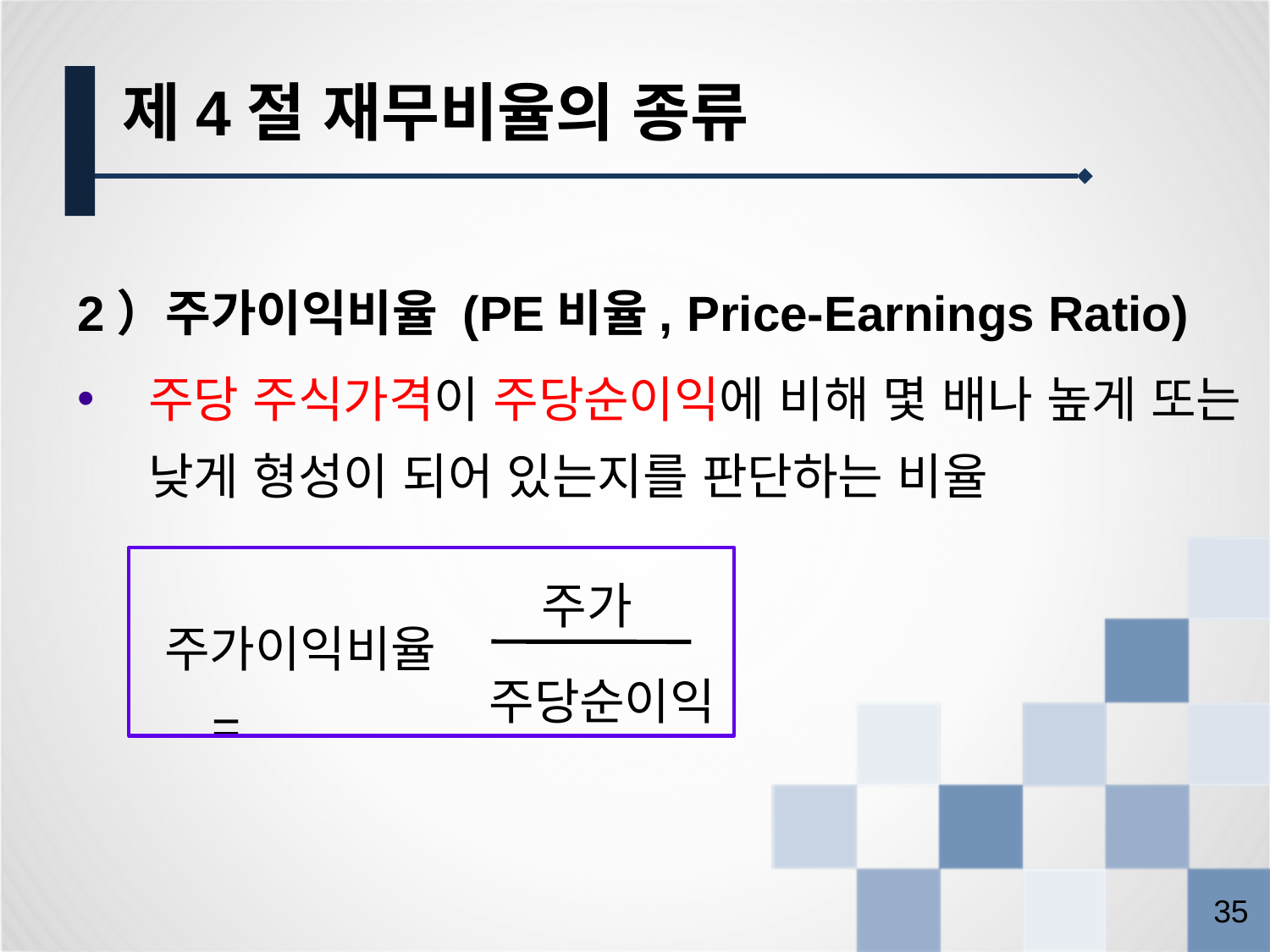

제4절 재무비율의 종류

2）주가이익비율 (PE비율, Price-Earnings Ratio)
주당 주식가격이 주당순이익에 비해 몇 배나 높게 또는 낮게 형성이 되어 있는지를 판단하는 비율

주가
주가이익비율 =
주당순이익
35